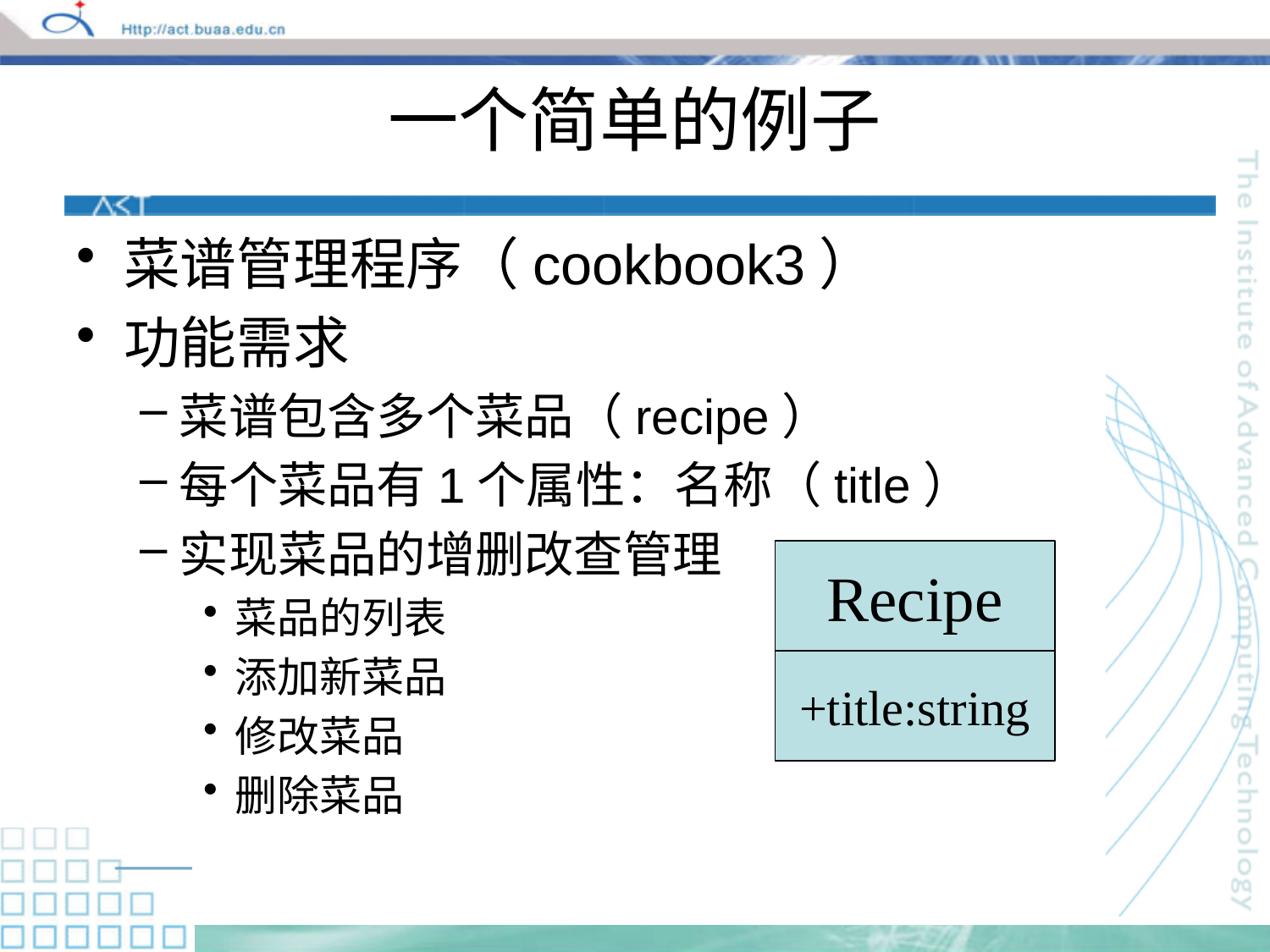

# 一个简单的例子
菜谱管理程序（cookbook3）
功能需求
菜谱包含多个菜品（recipe）
每个菜品有1个属性：名称（title）
实现菜品的增删改查管理
菜品的列表
添加新菜品
修改菜品
删除菜品

Recipe
+title:string